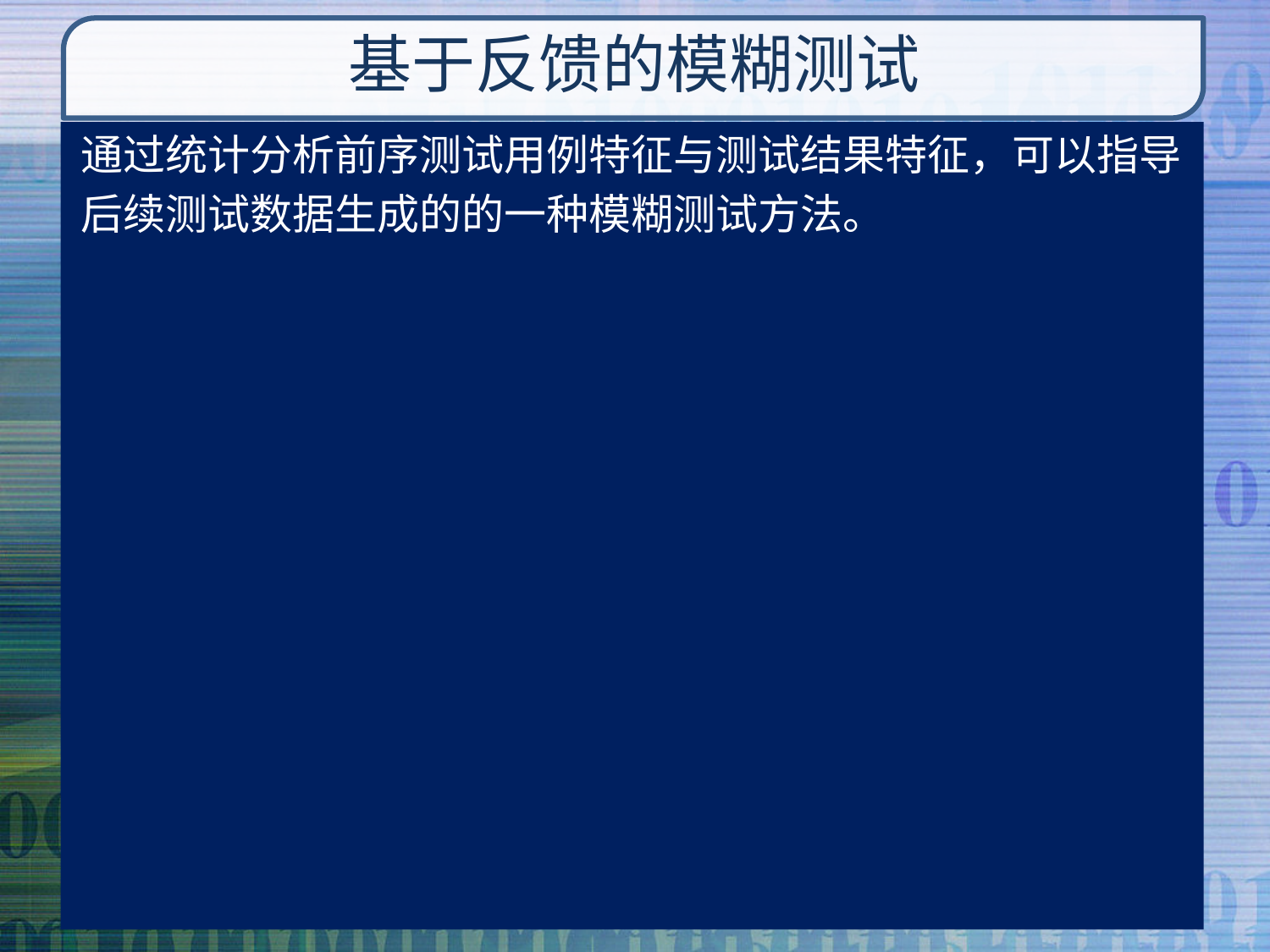

# 基于反馈的模糊测试
通过统计分析前序测试用例特征与测试结果特征，可以指导
后续测试数据生成的的一种模糊测试方法。